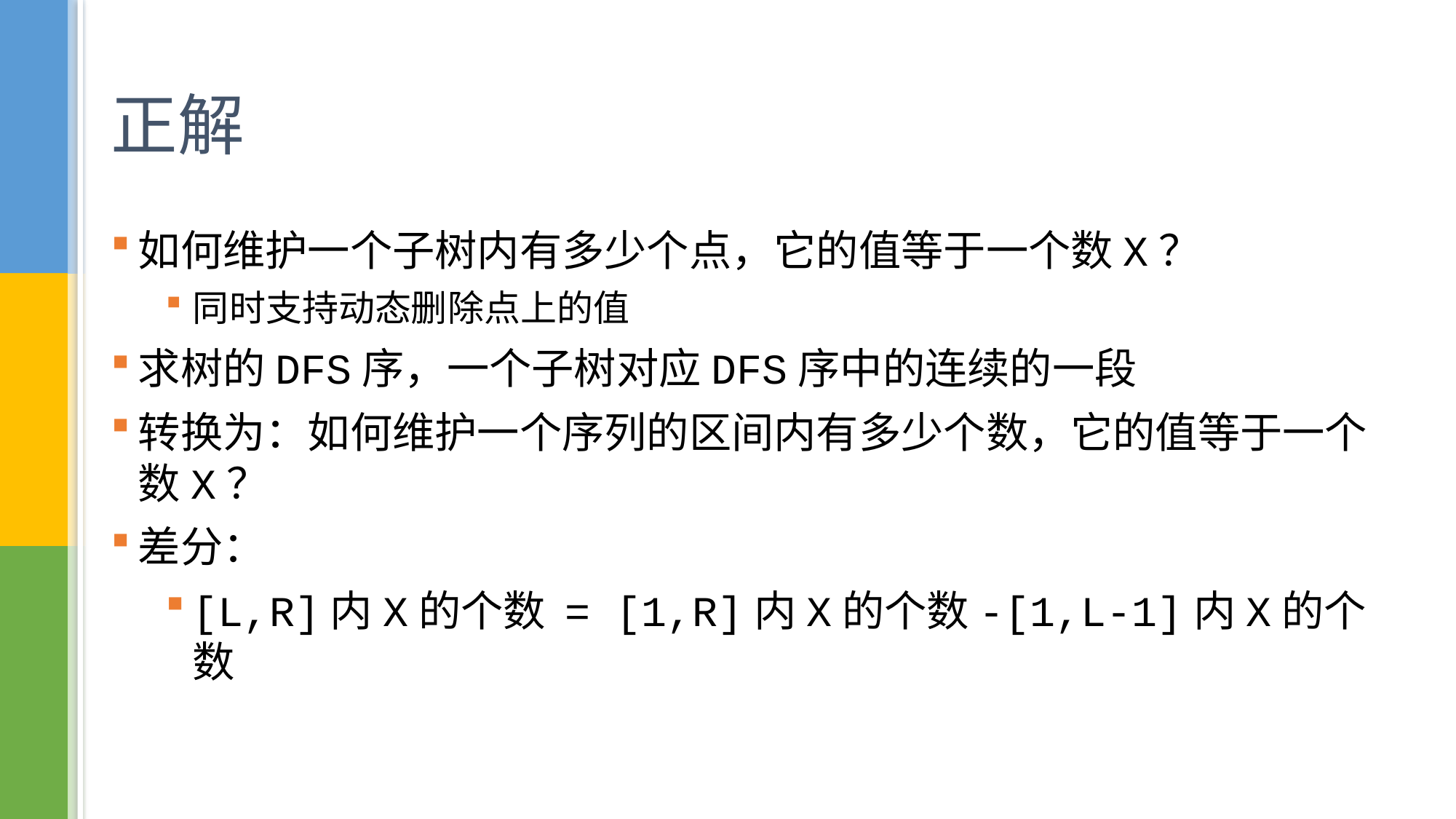

# 正解
如何维护一个子树内有多少个点，它的值等于一个数X？
同时支持动态删除点上的值
求树的DFS序，一个子树对应DFS序中的连续的一段
转换为：如何维护一个序列的区间内有多少个数，它的值等于一个数X？
差分：
[L,R]内X的个数 = [1,R]内X的个数-[1,L-1]内X的个数